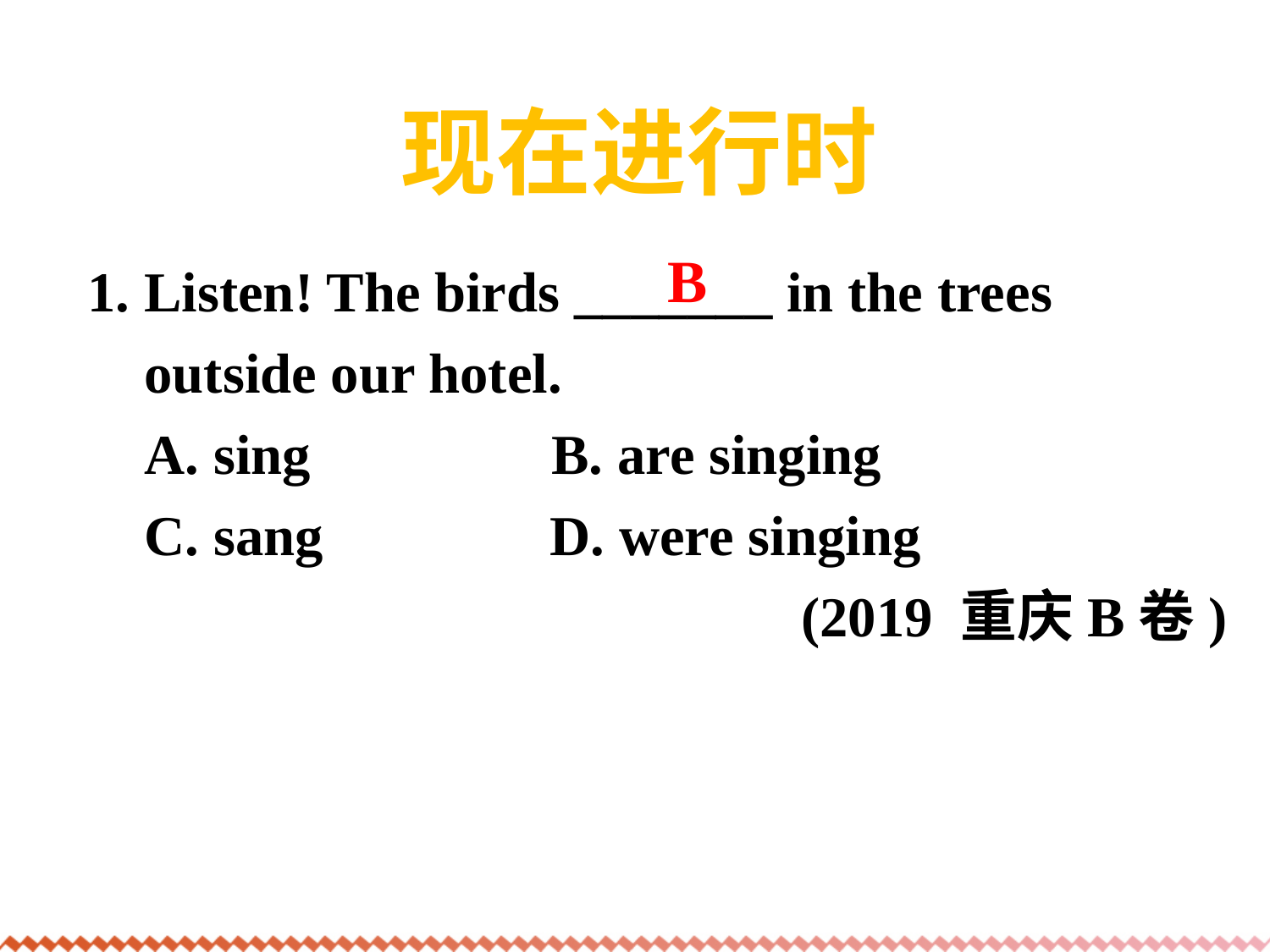

现在进行时
1. Listen! The birds _______ in the trees
    outside our hotel.
    A. sing                 B. are singing
    C. sang                D. were singing
 (2019 重庆B卷)
B